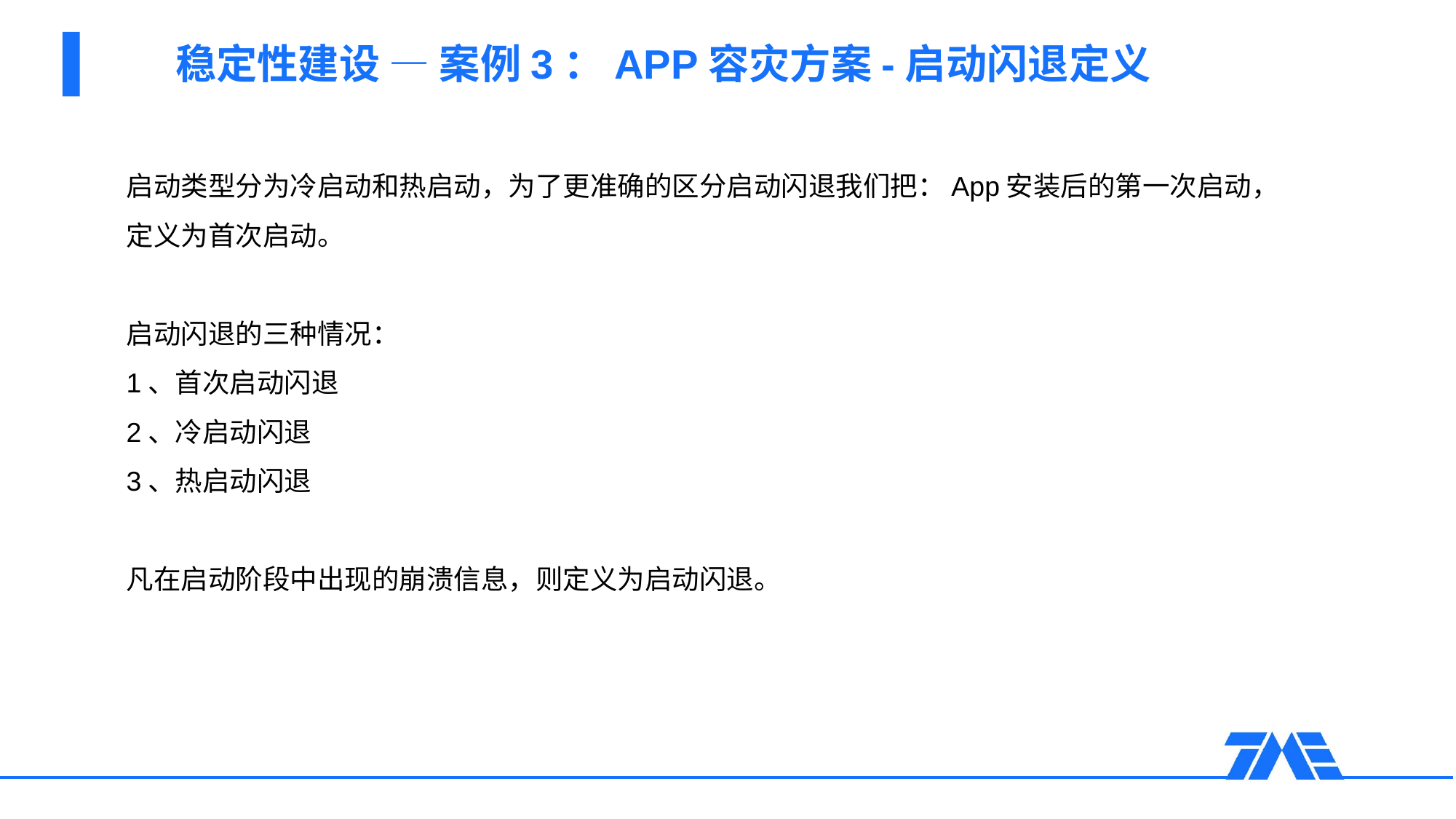

稳定性建设 — 案例3：APP容灾方案-启动闪退定义
启动类型分为冷启动和热启动，为了更准确的区分启动闪退我们把：App安装后的第一次启动，定义为首次启动。

启动闪退的三种情况：
1、首次启动闪退
2、冷启动闪退
3、热启动闪退

凡在启动阶段中出现的崩溃信息，则定义为启动闪退。